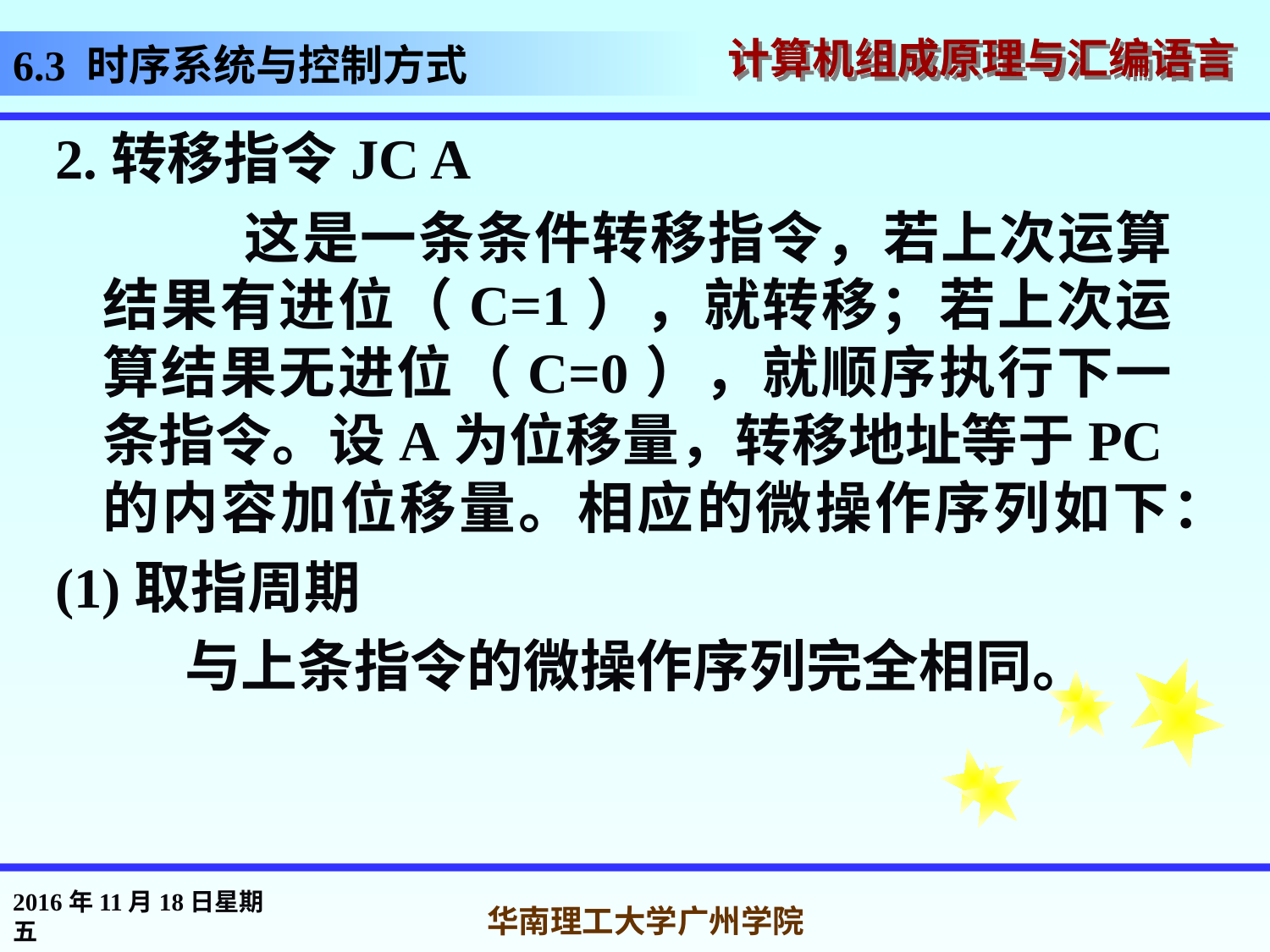

# 6.3 时序系统与控制方式
2.转移指令JC A
            这是一条条件转移指令，若上次运算结果有进位（C=1），就转移；若上次运算结果无进位（C=0），就顺序执行下一条指令。设A为位移量，转移地址等于PC的内容加位移量。相应的微操作序列如下：
(1)取指周期
         与上条指令的微操作序列完全相同。
2016年11月18日星期五
华南理工大学广州学院